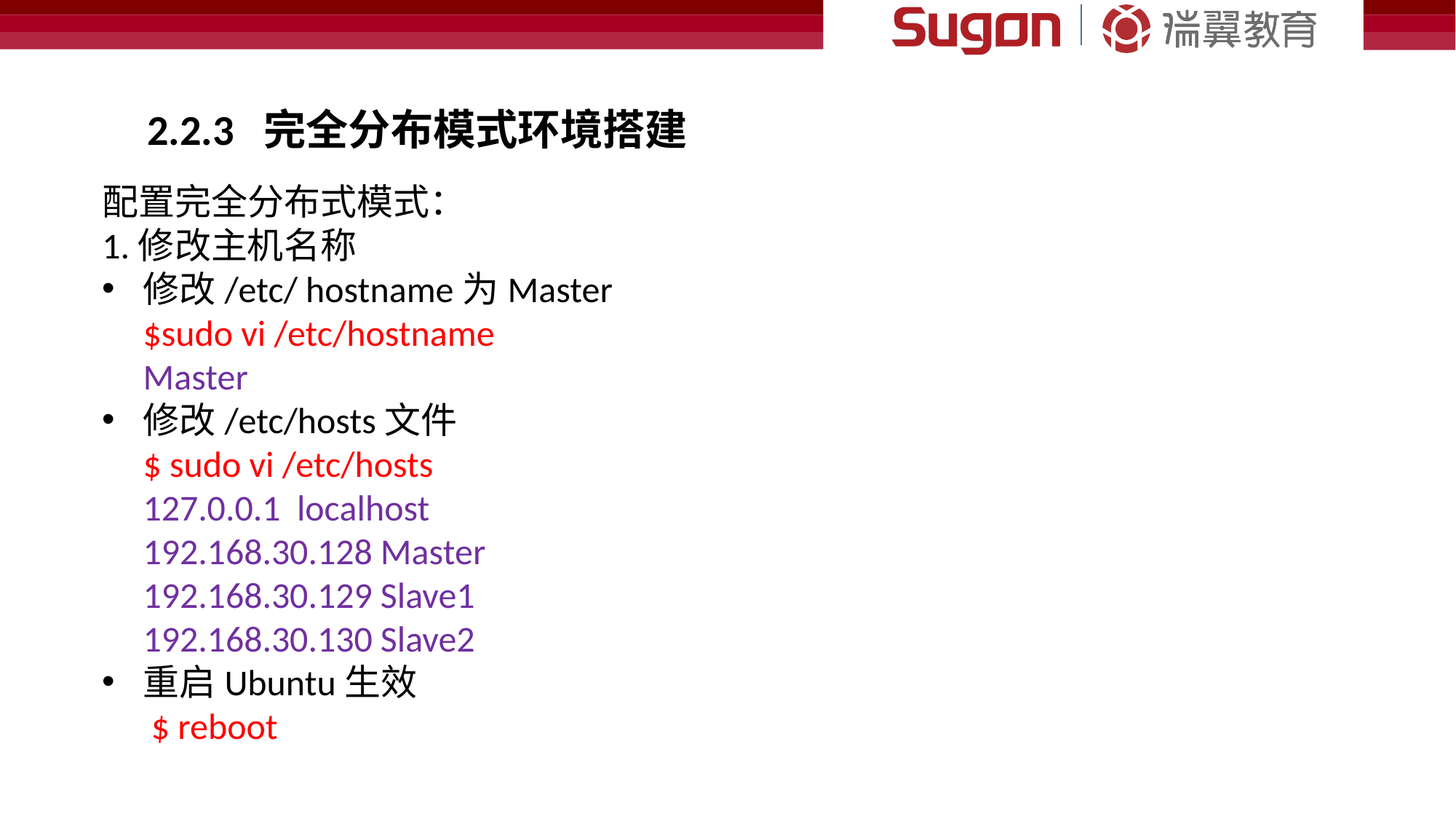

2.2.3  完全分布模式环境搭建
配置完全分布式模式：
1.修改主机名称
修改/etc/ hostname为Master
     $sudo vi /etc/hostname
     Master
修改/etc/hosts文件
     $ sudo vi /etc/hosts
     127.0.0.1  localhost
     192.168.30.128 Master
     192.168.30.129 Slave1
     192.168.30.130 Slave2
重启Ubuntu生效
      $ reboot